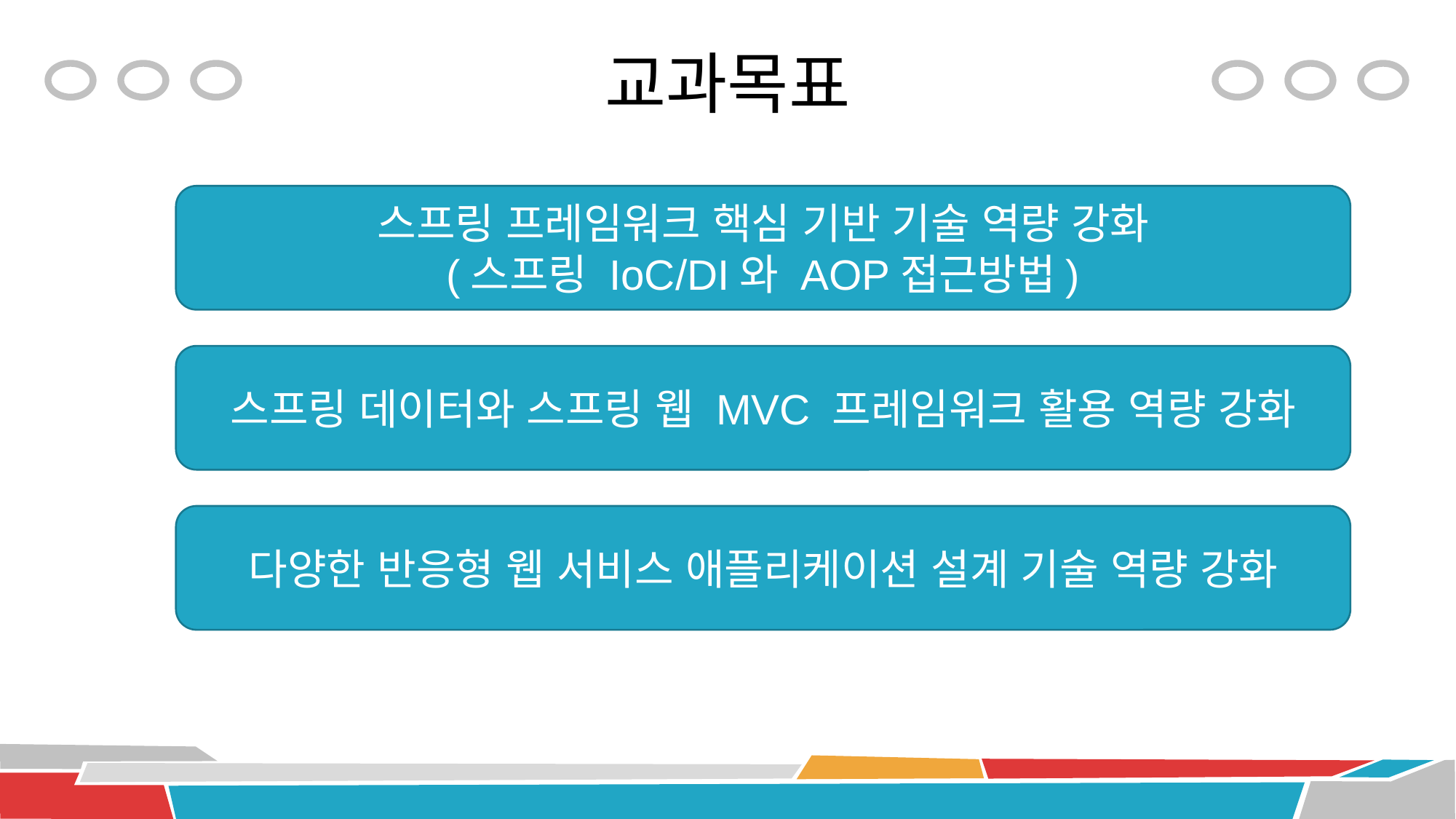

# 교과목표
스프링 프레임워크 핵심 기반 기술 역량 강화
(스프링 IoC/DI와 AOP접근방법)
스프링 데이터와 스프링 웹 MVC 프레임워크 활용 역량 강화
다양한 반응형 웹 서비스 애플리케이션 설계 기술 역량 강화